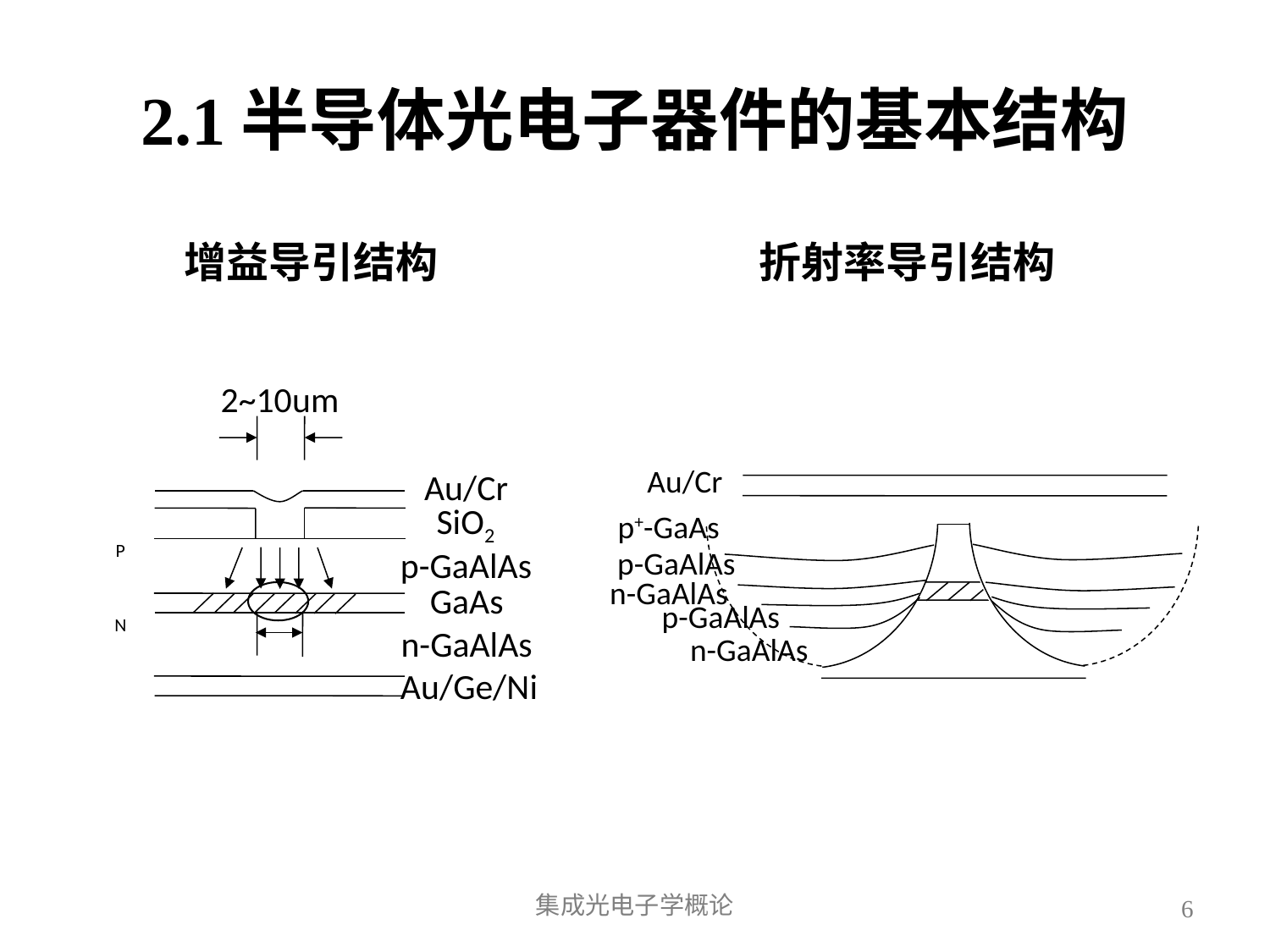

# 2.1半导体光电子器件的基本结构
增益导引结构
折射率导引结构

 Au/Cr
 p+-GaAs

 p-GaAlAs

 n-GaAlAs

 p-GaAlAs

 n-GaAlAs
 2~10um
 Au/Cr

 SiO2
 P
 p-GaAlAs
 GaAs

 N
 n-GaAlAs
 Au/Ge/Ni
集成光电子学概论
6